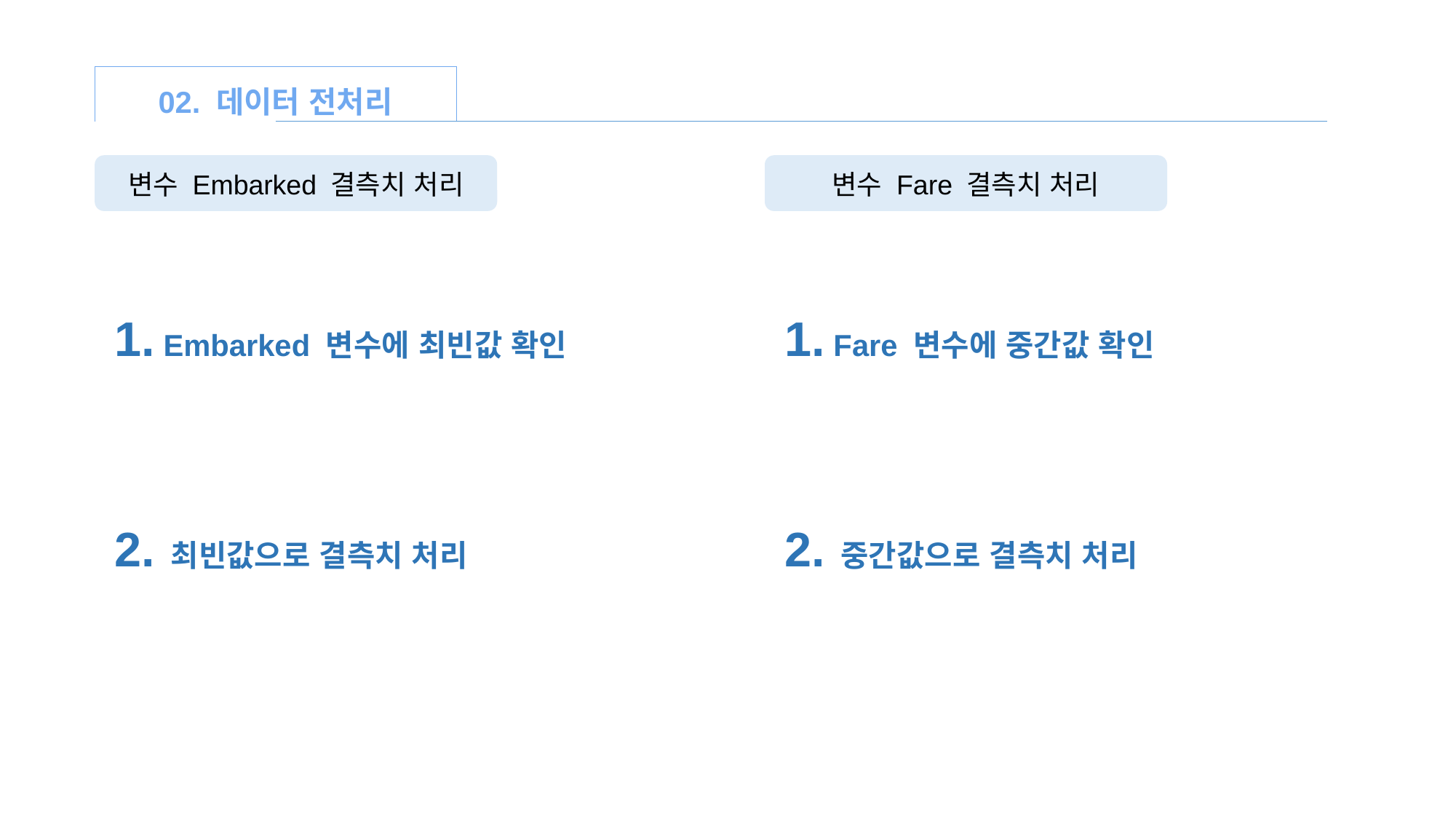

02. 데이터 전처리

변수 Embarked 결측치 처리

변수 Fare 결측치 처리
1. Embarked 변수에 최빈값 확인
1. Fare 변수에 중간값 확인
2. 최빈값으로 결측치 처리
2. 중간값으로 결측치 처리